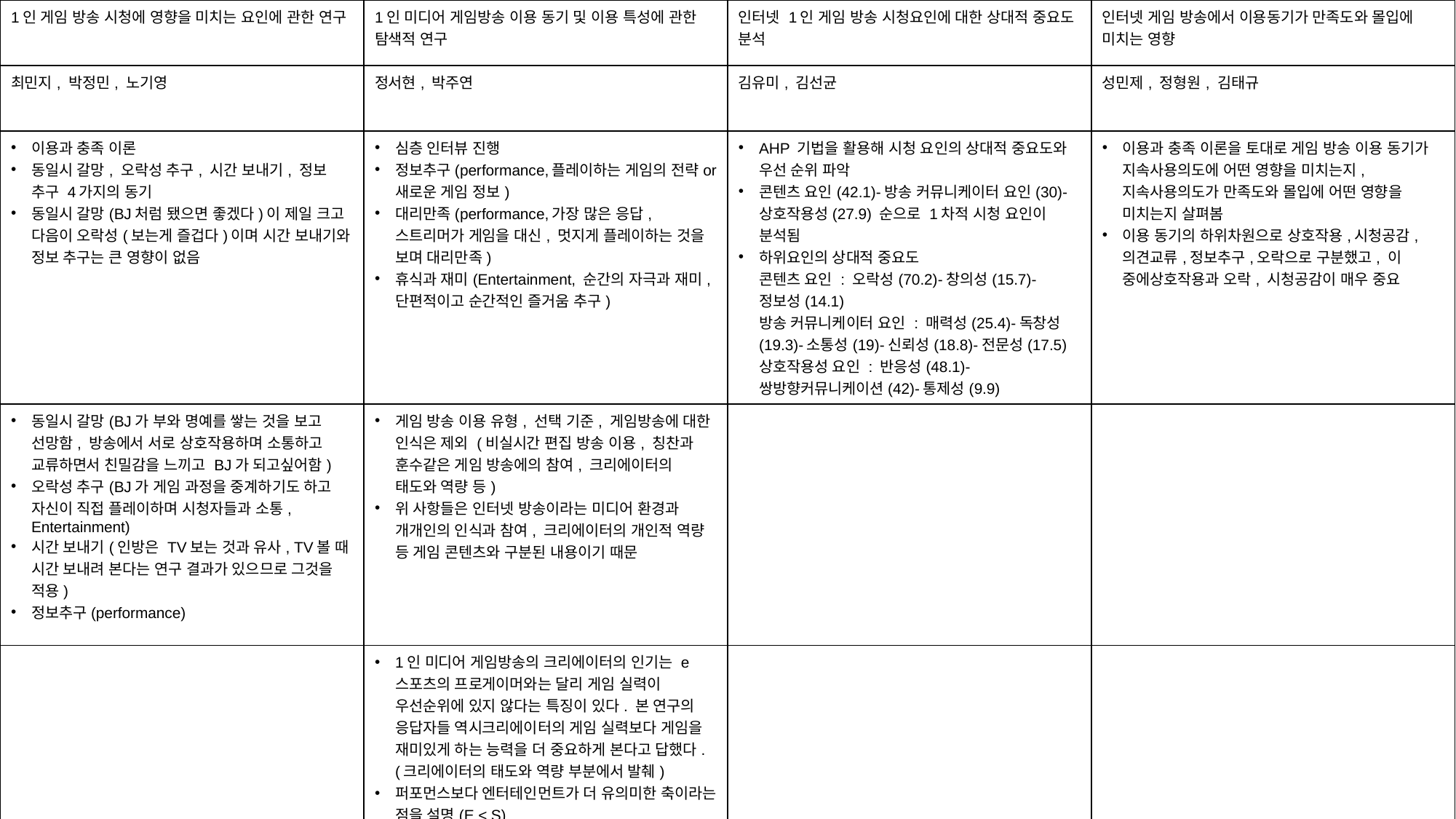

| 1인 게임 방송 시청에 영향을 미치는 요인에 관한 연구 | 1인 미디어 게임방송 이용 동기 및 이용 특성에 관한 탐색적 연구 | 인터넷 1인 게임 방송 시청요인에 대한 상대적 중요도 분석 | 인터넷 게임 방송에서 이용동기가 만족도와 몰입에 미치는 영향 |
| --- | --- | --- | --- |
| 최민지, 박정민, 노기영 | 정서현, 박주연 | 김유미, 김선균 | 성민제, 정형원, 김태규 |
| 이용과 충족 이론 동일시 갈망, 오락성 추구, 시간 보내기, 정보 추구 4가지의 동기 동일시 갈망(BJ처럼 됐으면 좋겠다)이 제일 크고 다음이 오락성(보는게 즐겁다)이며 시간 보내기와 정보 추구는 큰 영향이 없음 | 심층 인터뷰 진행 정보추구(performance,플레이하는 게임의 전략or새로운 게임 정보) 대리만족(performance,가장 많은 응답, 스트리머가 게임을 대신, 멋지게 플레이하는 것을 보며 대리만족) 휴식과 재미(Entertainment, 순간의 자극과 재미, 단편적이고 순간적인 즐거움 추구) | AHP 기법을 활용해 시청 요인의 상대적 중요도와 우선 순위 파악 콘텐츠 요인(42.1)-방송 커뮤니케이터 요인(30)-상호작용성(27.9) 순으로 1차적 시청 요인이 분석됨 하위요인의 상대적 중요도 콘텐츠 요인 : 오락성(70.2)-창의성(15.7)-정보성(14.1) 방송 커뮤니케이터 요인 : 매력성(25.4)-독창성(19.3)-소통성(19)-신뢰성(18.8)-전문성(17.5) 상호작용성 요인 : 반응성(48.1)-쌍방향커뮤니케이션(42)-통제성(9.9) | 이용과 충족 이론을 토대로 게임 방송 이용 동기가 지속사용의도에 어떤 영향을 미치는지, 지속사용의도가 만족도와 몰입에 어떤 영향을 미치는지 살펴봄 이용 동기의 하위차원으로 상호작용,시청공감,의견교류,정보추구,오락으로 구분했고, 이 중에상호작용과 오락, 시청공감이 매우 중요 |
| 동일시 갈망(BJ가 부와 명예를 쌓는 것을 보고 선망함, 방송에서 서로 상호작용하며 소통하고 교류하면서 친밀감을 느끼고 BJ가 되고싶어함) 오락성 추구(BJ가 게임 과정을 중계하기도 하고 자신이 직접 플레이하며 시청자들과 소통, Entertainment) 시간 보내기(인방은 TV보는 것과 유사, TV볼 때 시간 보내려 본다는 연구 결과가 있으므로 그것을 적용) 정보추구(performance) | 게임 방송 이용 유형, 선택 기준, 게임방송에 대한 인식은 제외 (비실시간 편집 방송 이용, 칭찬과 훈수같은 게임 방송에의 참여, 크리에이터의 태도와 역량 등) 위 사항들은 인터넷 방송이라는 미디어 환경과 개개인의 인식과 참여, 크리에이터의 개인적 역량 등 게임 콘텐츠와 구분된 내용이기 때문 |  |  |
|  | 1인 미디어 게임방송의 크리에이터의 인기는 e스포츠의 프로게이머와는 달리 게임 실력이 우선순위에 있지 않다는 특징이 있다. 본 연구의 응답자들 역시크리에이터의 게임 실력보다 게임을 재미있게 하는 능력을 더 중요하게 본다고 답했다. (크리에이터의 태도와 역량 부분에서 발췌) 퍼포먼스보다 엔터테인먼트가 더 유의미한 축이라는 점을 설명(E < S) |  |  |